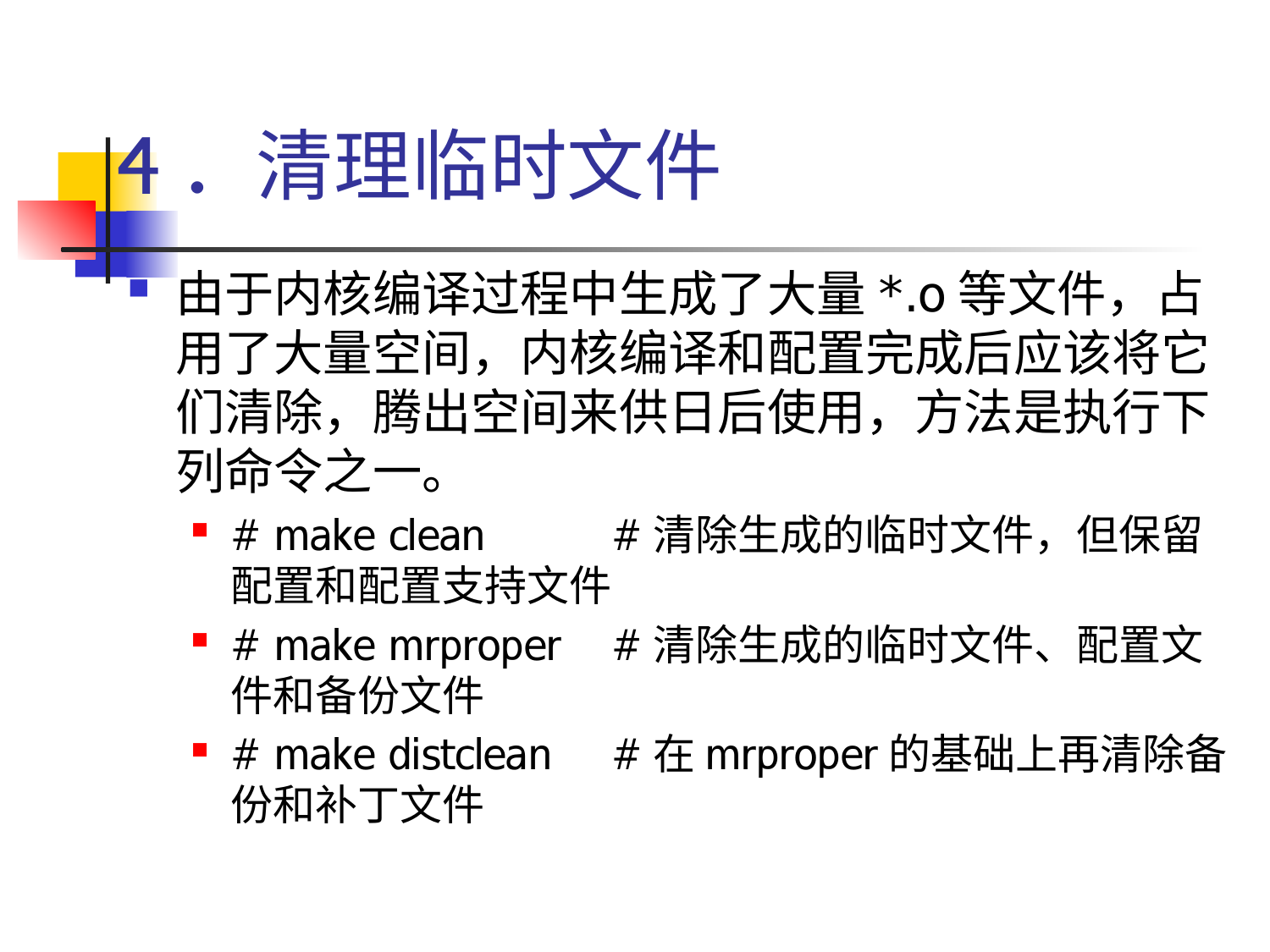

# 4．清理临时文件
由于内核编译过程中生成了大量*.o等文件，占用了大量空间，内核编译和配置完成后应该将它们清除，腾出空间来供日后使用，方法是执行下列命令之一。
# make clean 	#清除生成的临时文件，但保留配置和配置支持文件
# make mrproper 	#清除生成的临时文件、配置文件和备份文件
# make distclean 	#在mrproper的基础上再清除备份和补丁文件